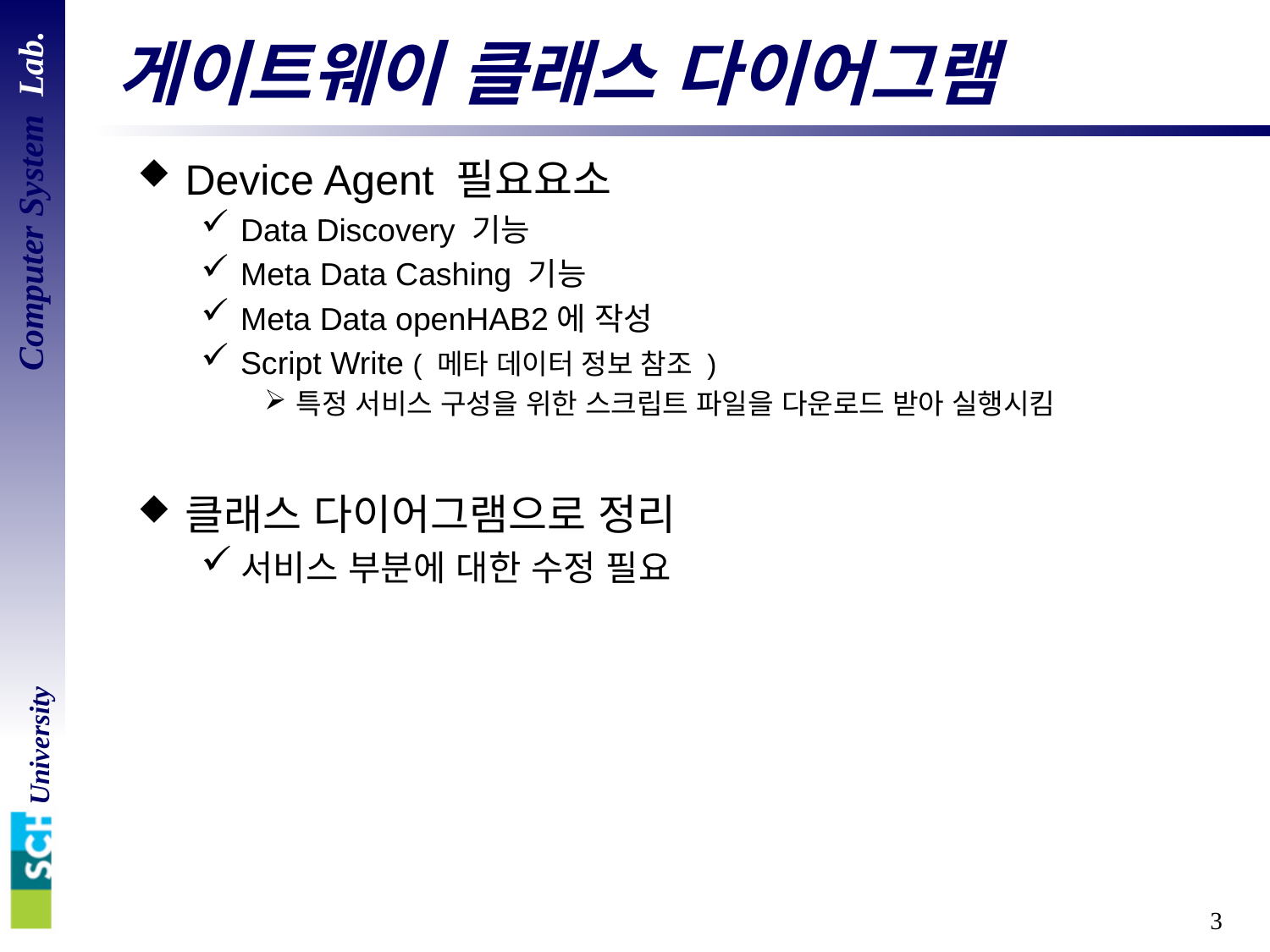

# 게이트웨이 클래스 다이어그램
Device Agent 필요요소
Data Discovery 기능
Meta Data Cashing 기능
Meta Data openHAB2에 작성
Script Write ( 메타 데이터 정보 참조 )
특정 서비스 구성을 위한 스크립트 파일을 다운로드 받아 실행시킴

클래스 다이어그램으로 정리
서비스 부분에 대한 수정 필요